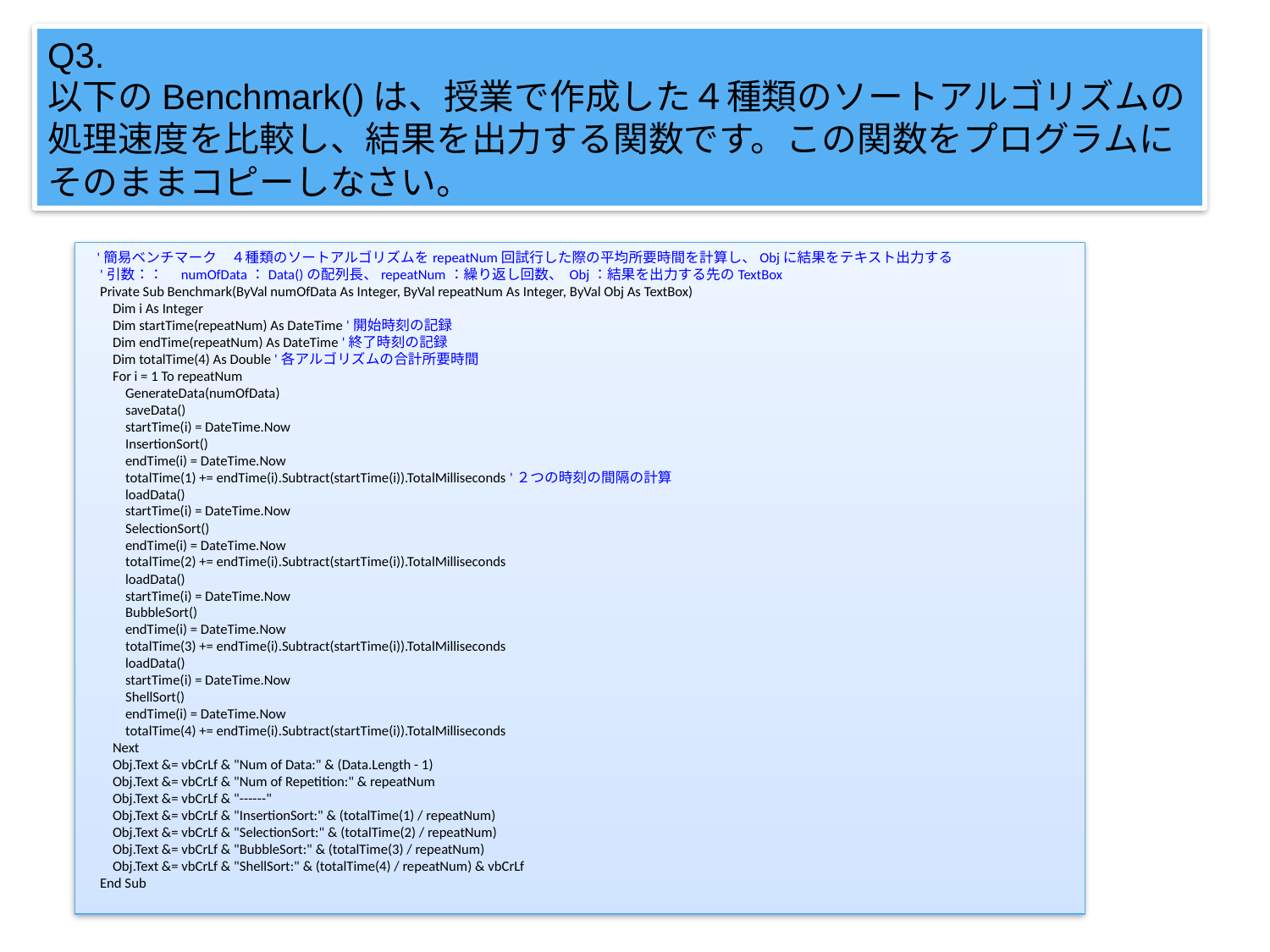

Q3.
以下のBenchmark()は、授業で作成した４種類のソートアルゴリズムの処理速度を比較し、結果を出力する関数です。この関数をプログラムにそのままコピーしなさい。
   '簡易ベンチマーク　４種類のソートアルゴリズムをrepeatNum回試行した際の平均所要時間を計算し、Objに結果をテキスト出力する
    '引数：：　numOfData：Data()の配列長、repeatNum：繰り返し回数、 Obj：結果を出力する先のTextBox
    Private Sub Benchmark(ByVal numOfData As Integer, ByVal repeatNum As Integer, ByVal Obj As TextBox)
        Dim i As Integer
        Dim startTime(repeatNum) As DateTime '開始時刻の記録
        Dim endTime(repeatNum) As DateTime '終了時刻の記録
        Dim totalTime(4) As Double '各アルゴリズムの合計所要時間
        For i = 1 To repeatNum
            GenerateData(numOfData)
            saveData()
            startTime(i) = DateTime.Now
            InsertionSort()
            endTime(i) = DateTime.Now
            totalTime(1) += endTime(i).Subtract(startTime(i)).TotalMilliseconds '２つの時刻の間隔の計算
            loadData()
            startTime(i) = DateTime.Now
            SelectionSort()
            endTime(i) = DateTime.Now
            totalTime(2) += endTime(i).Subtract(startTime(i)).TotalMilliseconds
            loadData()
            startTime(i) = DateTime.Now
            BubbleSort()
            endTime(i) = DateTime.Now
            totalTime(3) += endTime(i).Subtract(startTime(i)).TotalMilliseconds
            loadData()
            startTime(i) = DateTime.Now
            ShellSort()
            endTime(i) = DateTime.Now
            totalTime(4) += endTime(i).Subtract(startTime(i)).TotalMilliseconds
        Next
        Obj.Text &= vbCrLf & "Num of Data:" & (Data.Length - 1)
        Obj.Text &= vbCrLf & "Num of Repetition:" & repeatNum
        Obj.Text &= vbCrLf & "------"
        Obj.Text &= vbCrLf & "InsertionSort:" & (totalTime(1) / repeatNum)
        Obj.Text &= vbCrLf & "SelectionSort:" & (totalTime(2) / repeatNum)
        Obj.Text &= vbCrLf & "BubbleSort:" & (totalTime(3) / repeatNum)
        Obj.Text &= vbCrLf & "ShellSort:" & (totalTime(4) / repeatNum) & vbCrLf
    End Sub